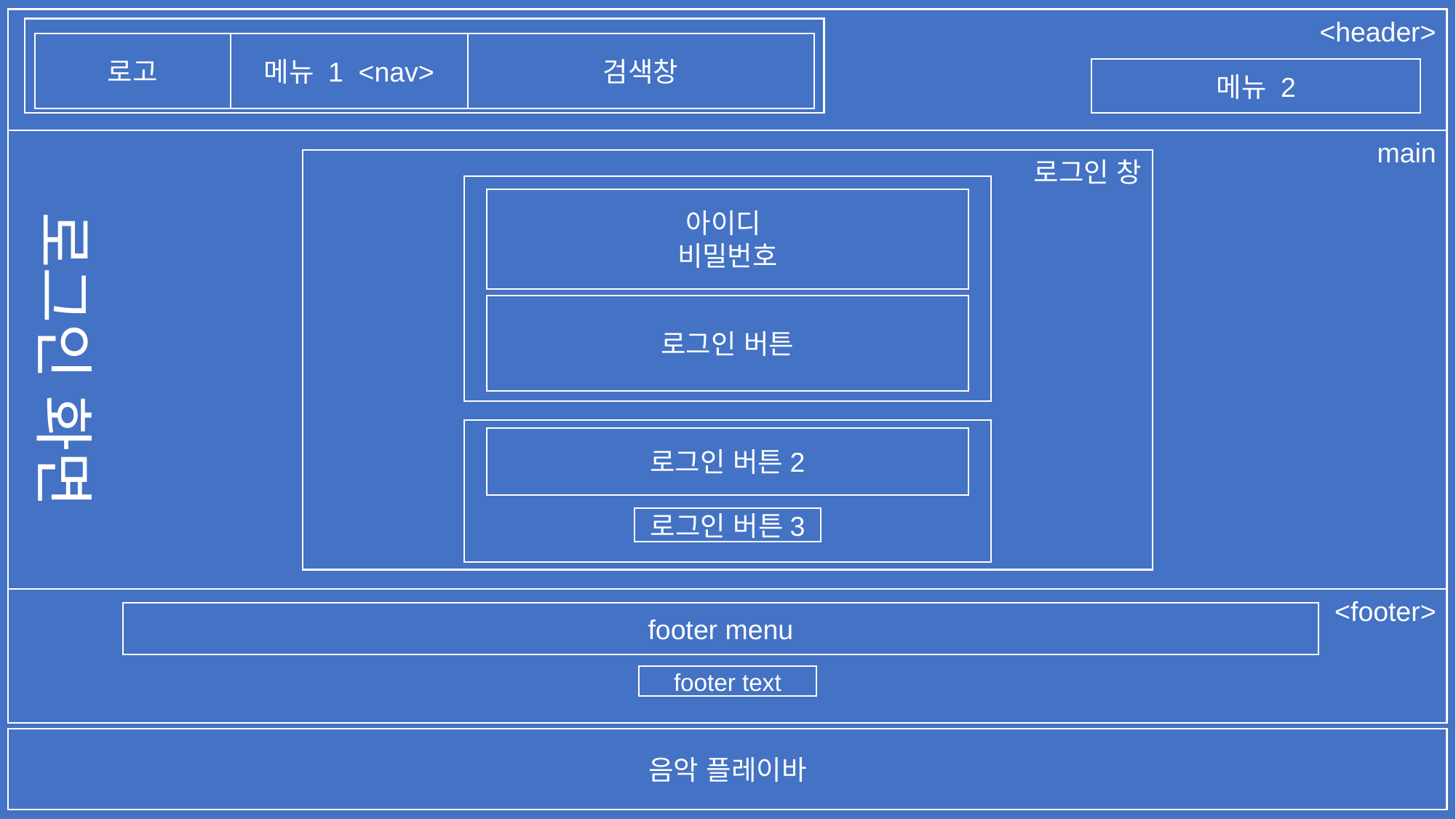

<header>

검색창
메뉴 1  <nav>
로고
메뉴 2
main
로그인 화면
로그인 창

아이디
비밀번호
로그인 버튼

로그인 버튼2
로그인 버튼3
<footer>
footer menu
footer text
음악 플레이바